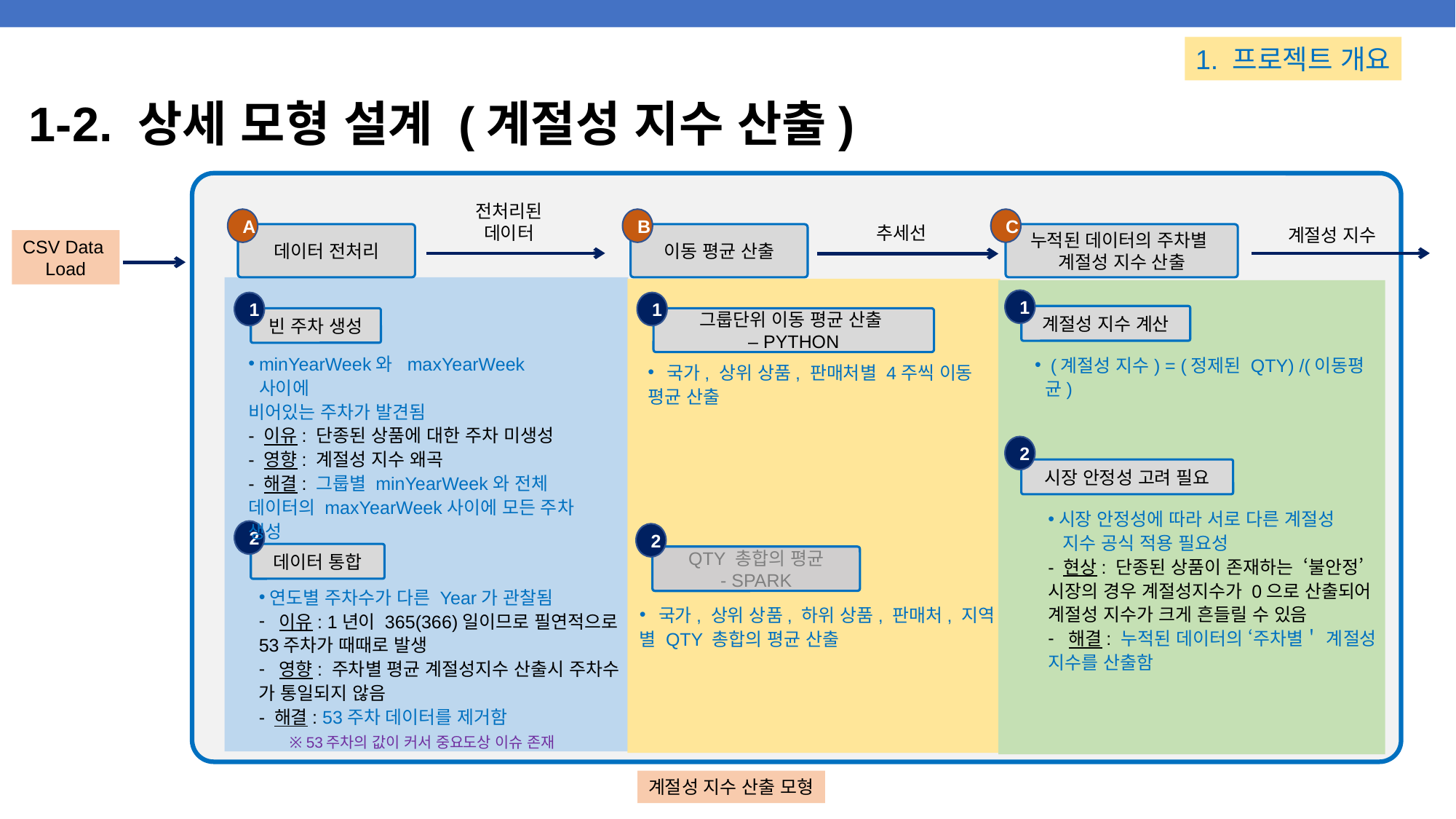

1. 프로젝트 개요
# 1-2. 상세 모형 설계 (계절성 지수 산출)

전처리된
데이터
A
B
C
추세선
계절성 지수
데이터 전처리
이동 평균 산출
누적된 데이터의 주차별
계절성 지수 산출
CSV Data
Load

1
1
1
계절성 지수 계산
그룹단위 이동 평균 산출
– PYTHON
빈 주차 생성
minYearWeek와  maxYearWeek사이에
비어있는 주차가 발견됨
- 이유: 단종된 상품에 대한 주차 미생성
- 영향: 계절성 지수 왜곡
- 해결: 그룹별 minYearWeek와 전체 데이터의 maxYearWeek사이에 모든 주차 생성
 (계절성 지수) = (정제된 QTY) /(이동평균)
 국가, 상위 상품, 판매처별 4주씩 이동
평균 산출
2
시장 안정성 고려 필요
시장 안정성에 따라 서로 다른 계절성
  지수 공식 적용 필요성
- 현상: 단종된 상품이 존재하는  ‘불안정’
시장의 경우 계절성지수가 0으로 산출되어
계절성 지수가 크게 흔들릴 수 있음
해결: 누적된 데이터의 ‘주차별＇ 계절성
지수를 산출함
2
2
데이터 통합
QTY 총합의 평균
- SPARK
연도별 주차수가 다른 Year가 관찰됨
이유: 1년이 365(366)일이므로 필연적으로
53주차가 때때로 발생
영향: 주차별 평균 계절성지수 산출시 주차수
가 통일되지 않음
- 해결: 53주차 데이터를 제거함
      ※ 53주차의 값이 커서 중요도상 이슈 존재
 국가, 상위 상품, 하위 상품, 판매처, 지역
별 QTY 총합의 평균 산출
계절성 지수 산출 모형